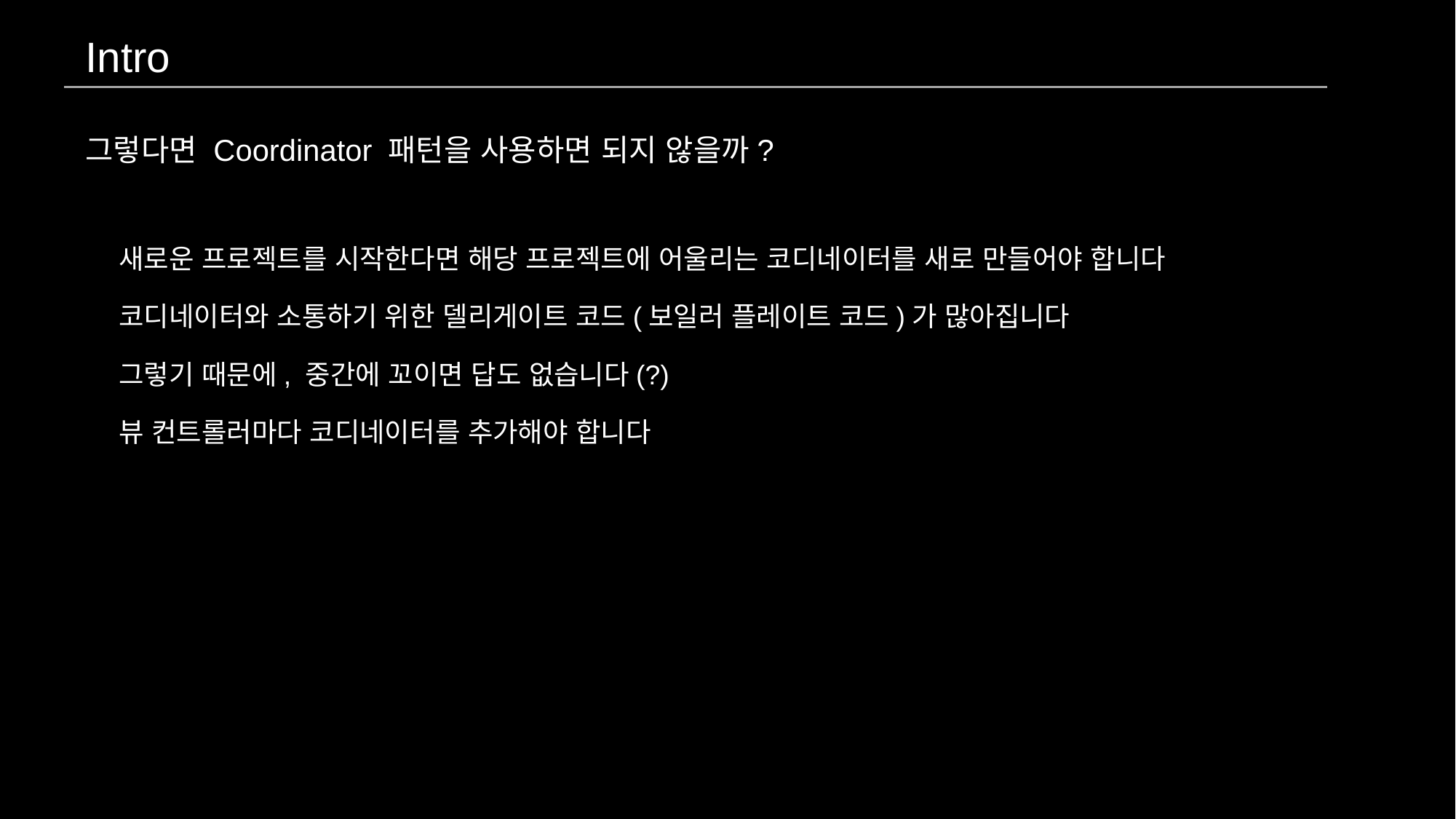

Intro
그렇다면 Coordinator 패턴을 사용하면 되지 않을까?
새로운 프로젝트를 시작한다면 해당 프로젝트에 어울리는 코디네이터를 새로 만들어야 합니다
코디네이터와 소통하기 위한 델리게이트 코드(보일러 플레이트 코드)가 많아집니다
그렇기 때문에, 중간에 꼬이면 답도 없습니다(?)
뷰 컨트롤러마다 코디네이터를 추가해야 합니다